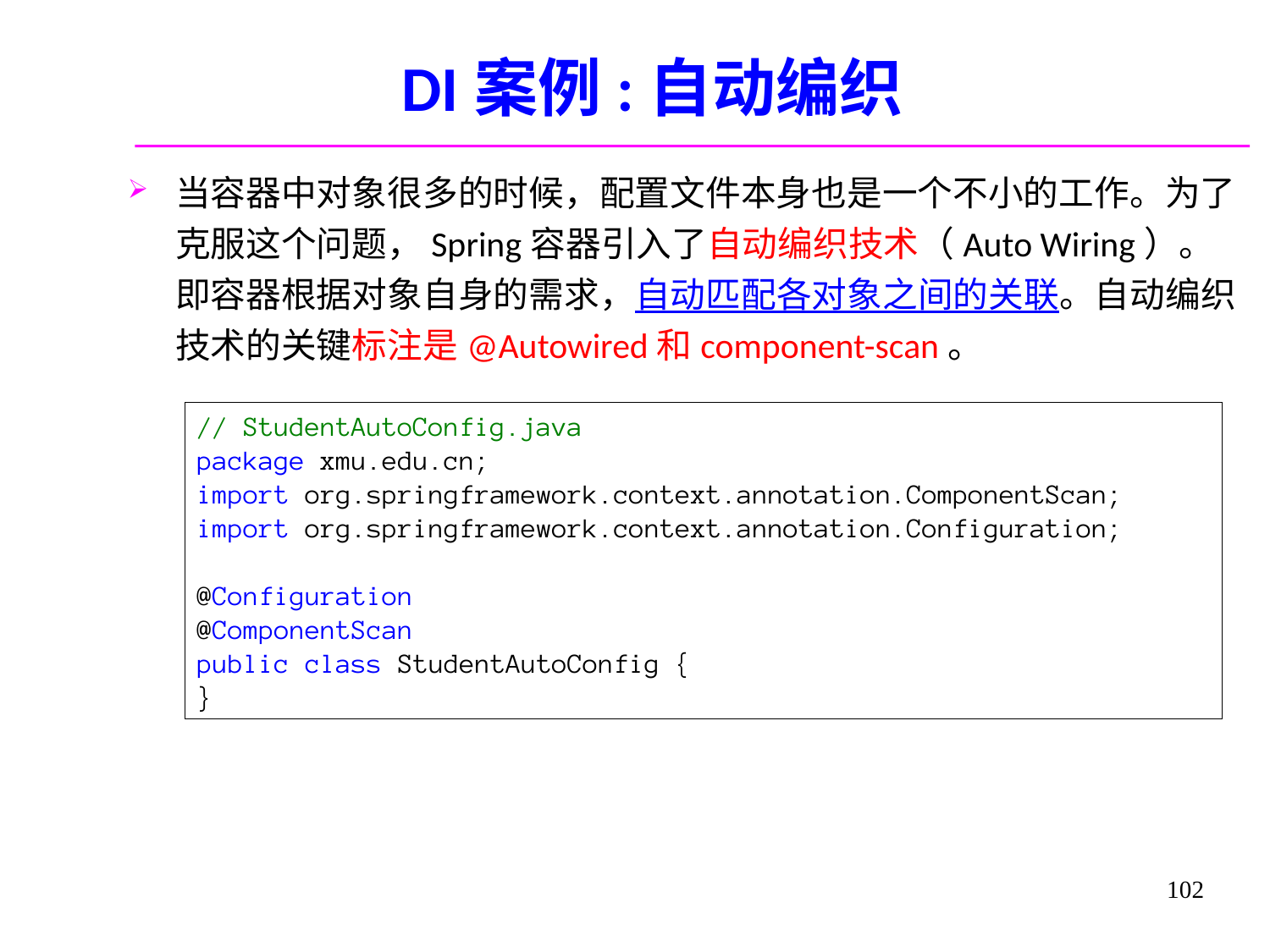

# DI案例:自动编织
当容器中对象很多的时候，配置文件本身也是一个不小的工作。为了克服这个问题，Spring容器引入了自动编织技术（Auto Wiring）。即容器根据对象自身的需求，自动匹配各对象之间的关联。自动编织技术的关键标注是@Autowired和component-scan。
// StudentAutoConfig.java
package xmu.edu.cn;
import org.springframework.context.annotation.ComponentScan;
import org.springframework.context.annotation.Configuration;
@Configuration
@ComponentScan
public class StudentAutoConfig {
}
102